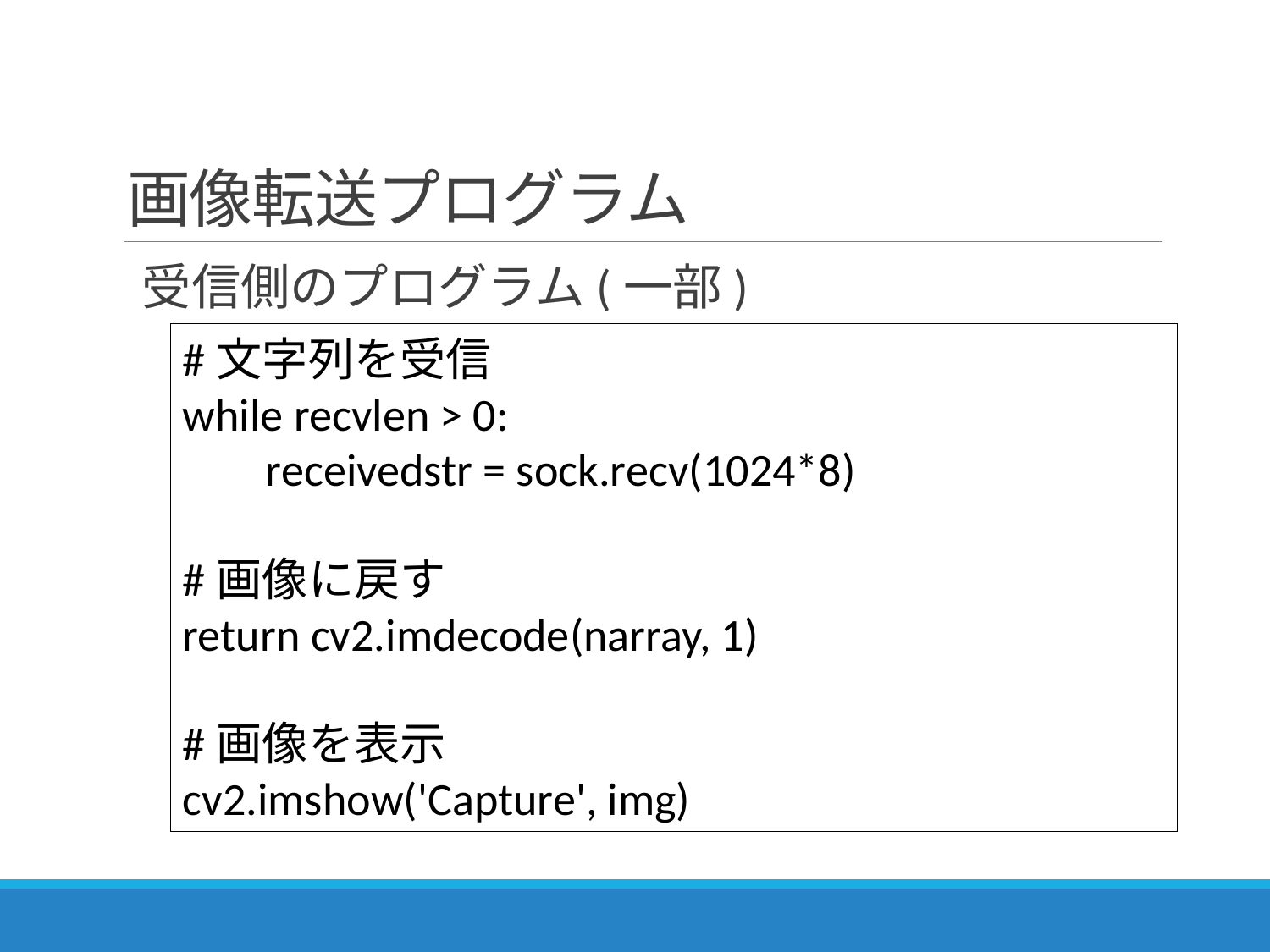

# 画像転送プログラム
受信側のプログラム(一部)

#文字列を受信
while recvlen > 0:
        receivedstr = sock.recv(1024*8)

#画像に戻す
return cv2.imdecode(narray, 1)

#画像を表示
cv2.imshow('Capture', img)